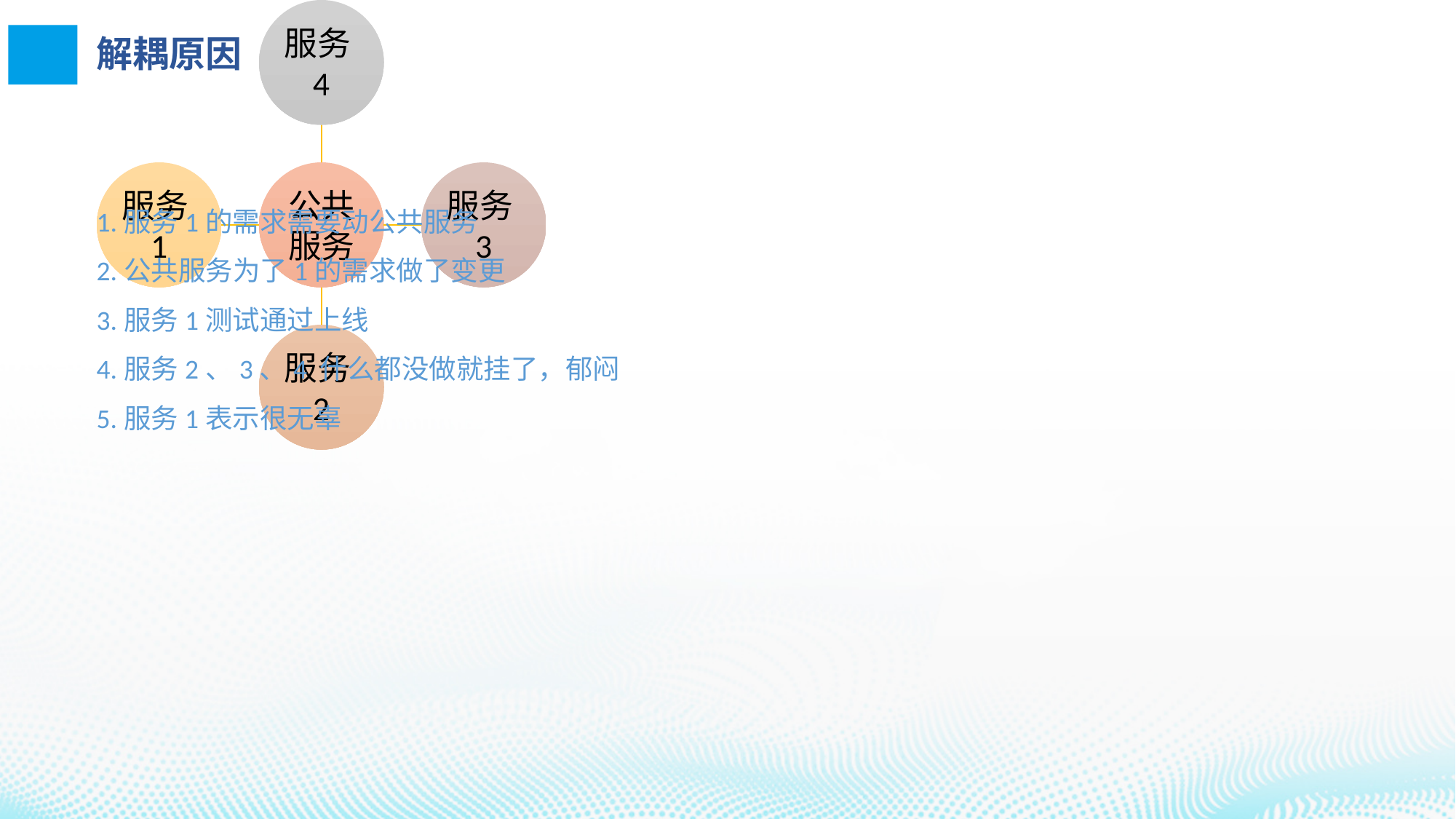

# 解耦原因
公共服务

服务4

服务3

服务2

服务1
1.服务1的需求需要动公共服务
2.公共服务为了1的需求做了变更
3.服务1测试通过上线
4.服务2、3、4 什么都没做就挂了，郁闷
5.服务1表示很无辜